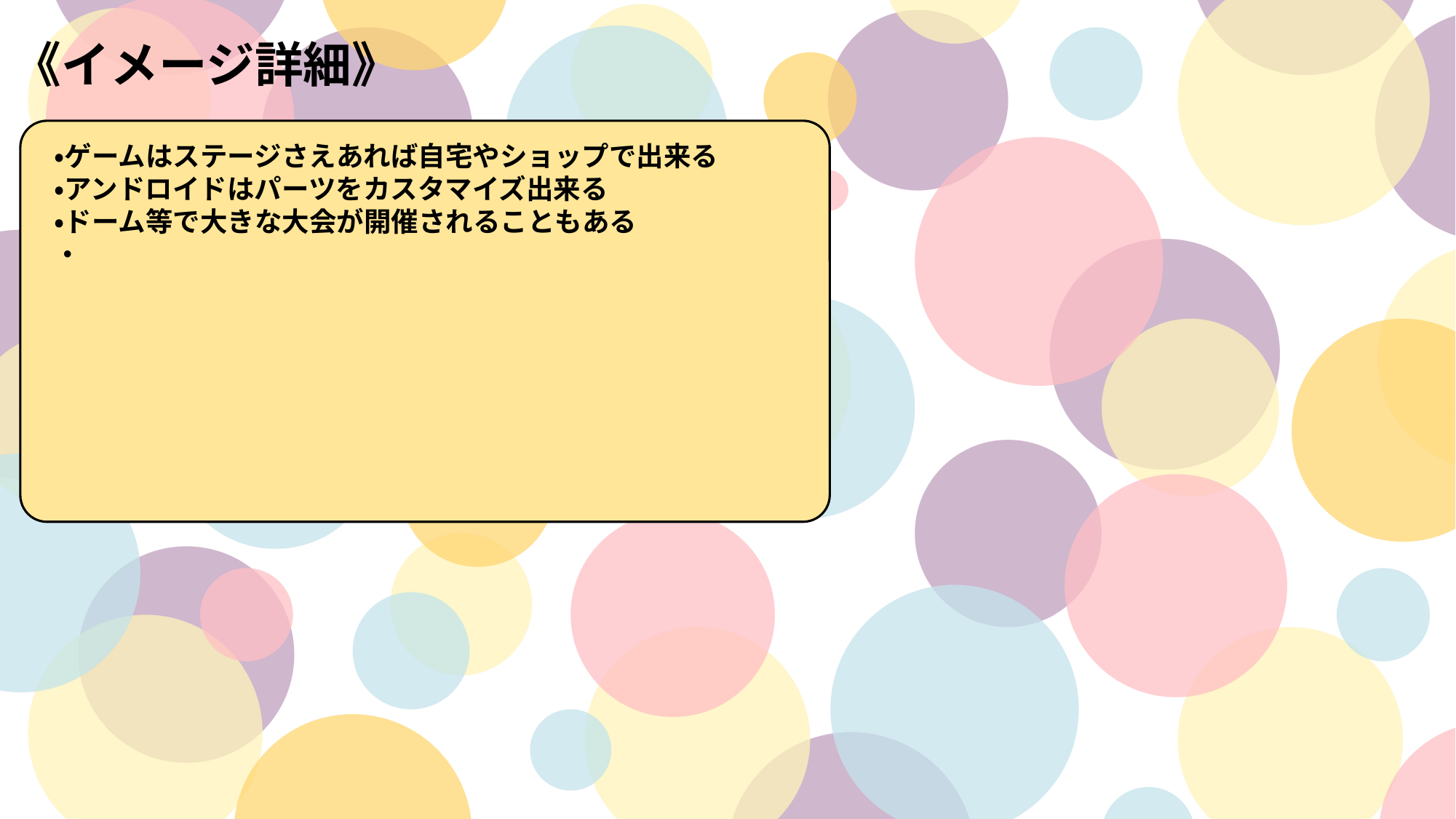

《イメージ詳細》

・ゲームはステージさえあれば自宅やショップで出来る
・アンドロイドはパーツをカスタマイズ出来る
・ドーム等で大きな大会が開催されることもある
・